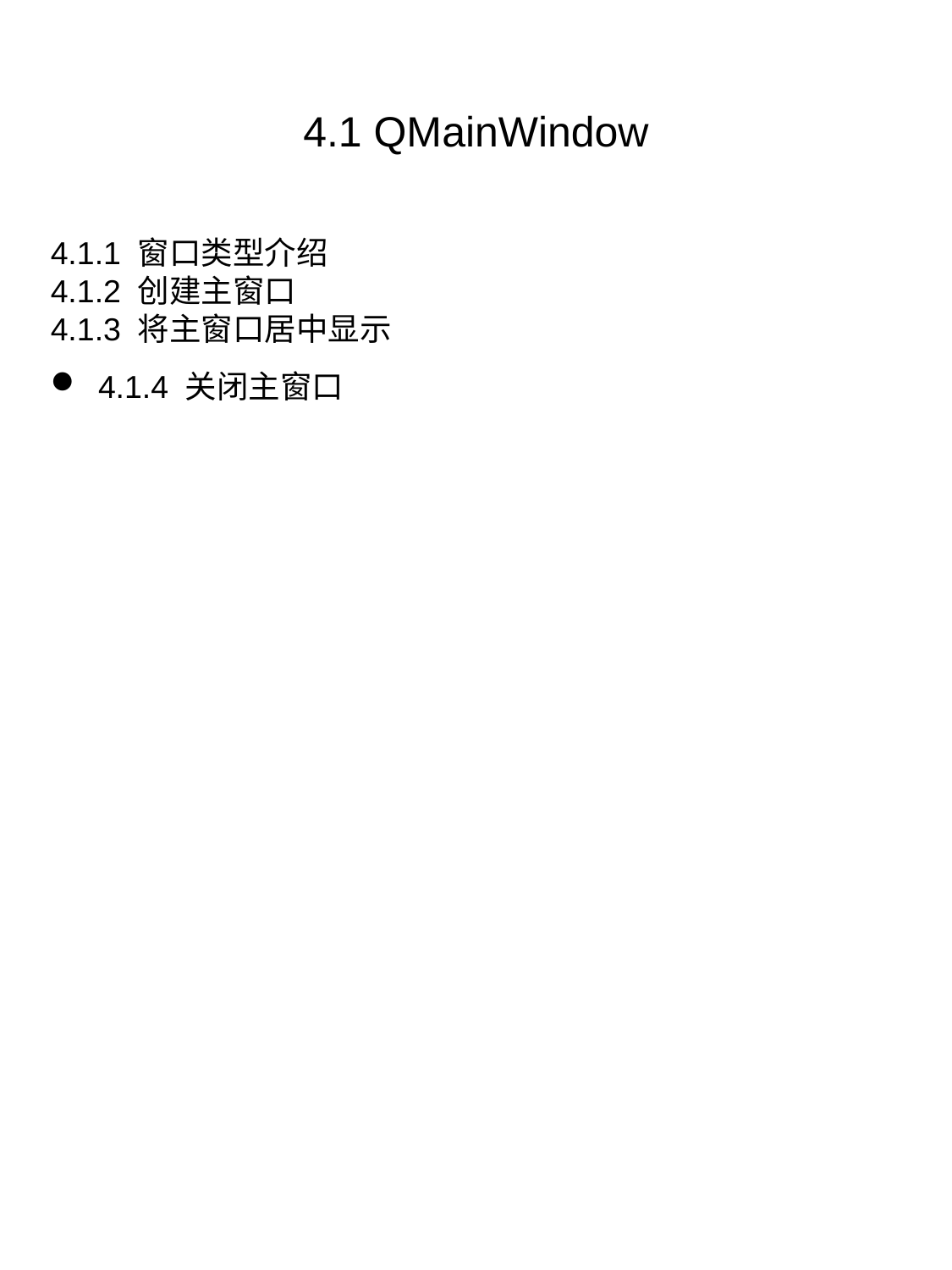

4.1 QMainWindow
4.1.1 窗口类型介绍
4.1.2 创建主窗口
4.1.3 将主窗口居中显示
4.1.4 关闭主窗口